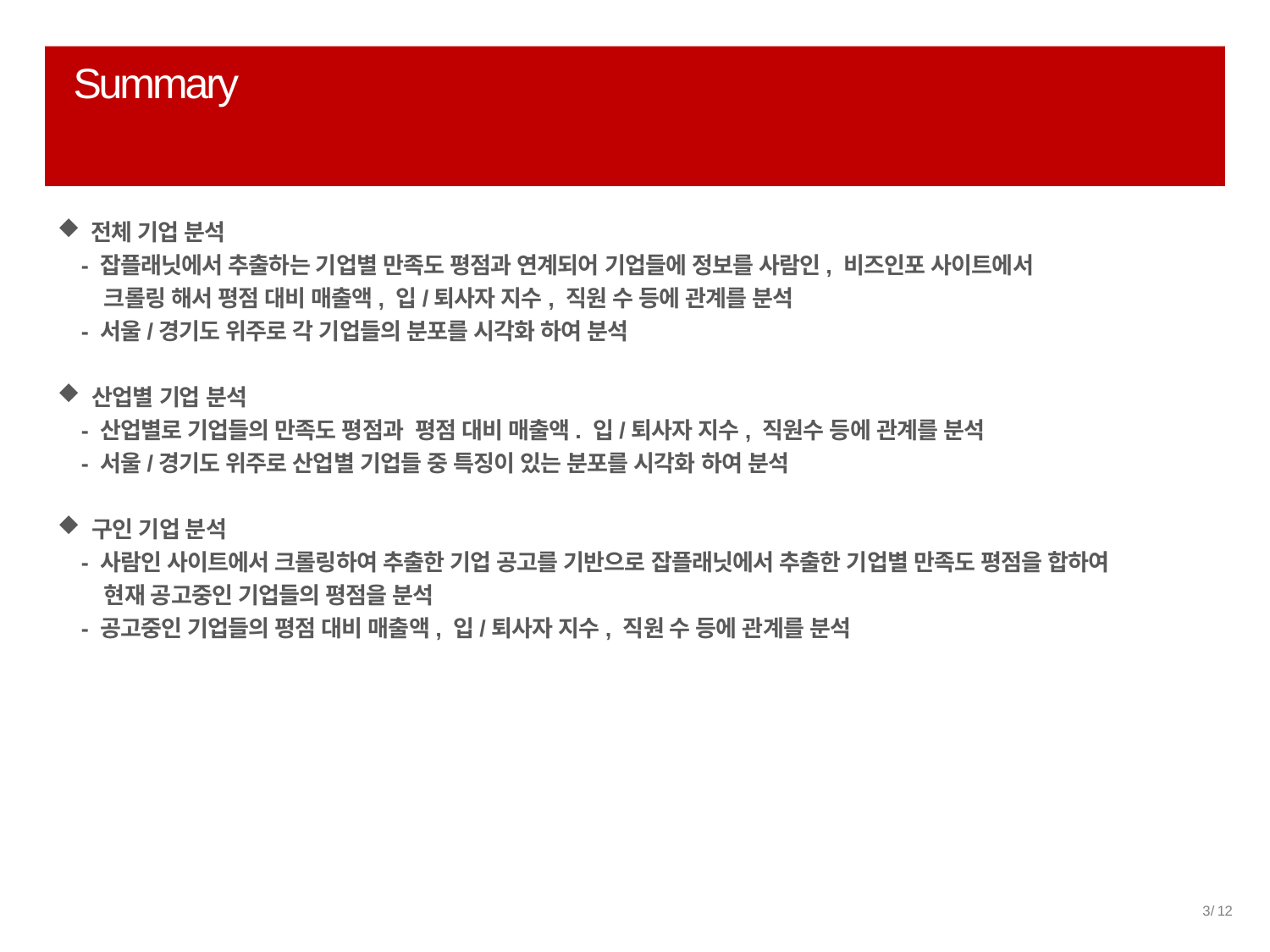

# Summary
 전체 기업 분석
    - 잡플래닛에서 추출하는 기업별 만족도 평점과 연계되어 기업들에 정보를 사람인, 비즈인포 사이트에서
       크롤링 해서 평점 대비 매출액, 입/퇴사자 지수, 직원 수 등에 관계를 분석
    - 서울/경기도 위주로 각 기업들의 분포를 시각화 하여 분석

 산업별 기업 분석
    - 산업별로 기업들의 만족도 평점과  평점 대비 매출액. 입/퇴사자 지수, 직원수 등에 관계를 분석
    - 서울/경기도 위주로 산업별 기업들 중 특징이 있는 분포를 시각화 하여 분석

 구인 기업 분석
    - 사람인 사이트에서 크롤링하여 추출한 기업 공고를 기반으로 잡플래닛에서 추출한 기업별 만족도 평점을 합하여
       현재 공고중인 기업들의 평점을 분석
    - 공고중인 기업들의 평점 대비 매출액, 입/퇴사자 지수, 직원 수 등에 관계를 분석
3/ 12